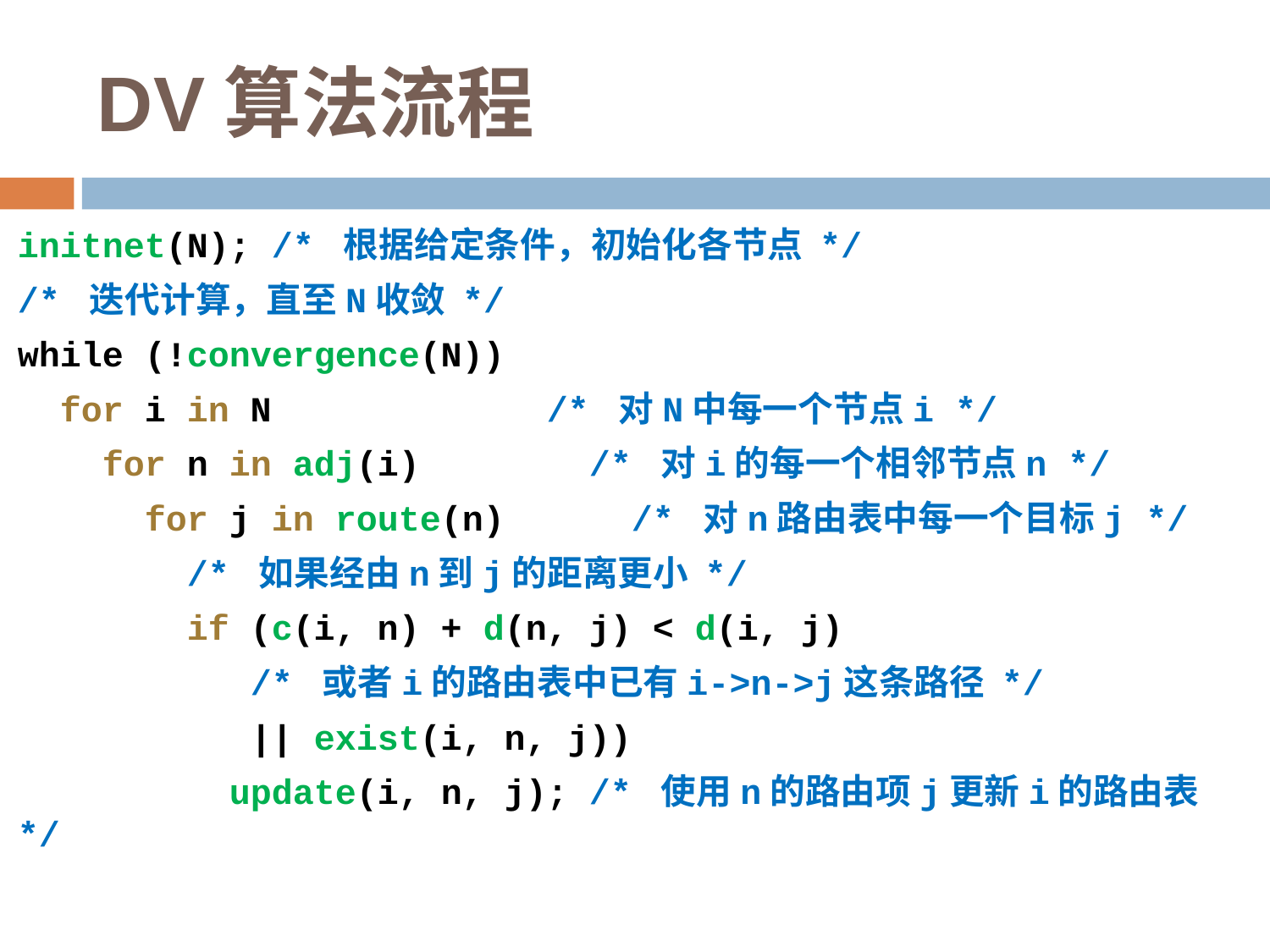

# DV算法流程
initnet(N); /* 根据给定条件，初始化各节点 */
/* 迭代计算，直至N收敛 */
while (!convergence(N))
  for i in N             /* 对N中每一个节点i */
    for n in adj(i)        /* 对i的每一个相邻节点n */
      for j in route(n)      /* 对n路由表中每一个目标j */
        /* 如果经由n到j的距离更小 */
	  if (c(i, n) + d(n, j) < d(i, j)
           /* 或者i的路由表中已有i->n->j这条路径 */
           || exist(i, n, j))
          update(i, n, j); /* 使用n的路由项j更新i的路由表 */